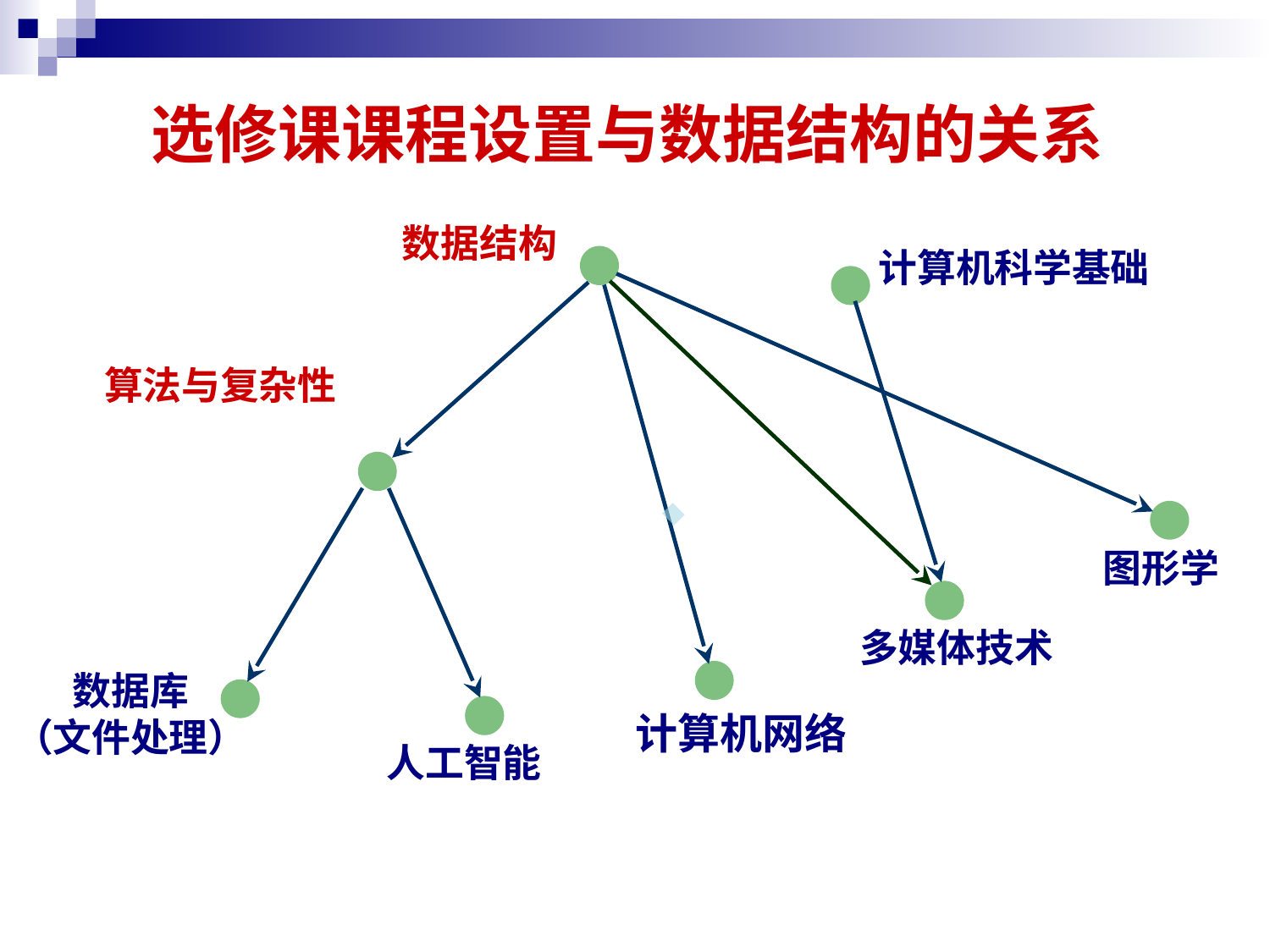

# 选修课课程设置与数据结构的关系
数据结构
计算机科学基础

算法与复杂性

图形学

数据库
（文件处理）
多媒体技术

计算机网络

人工智能
.